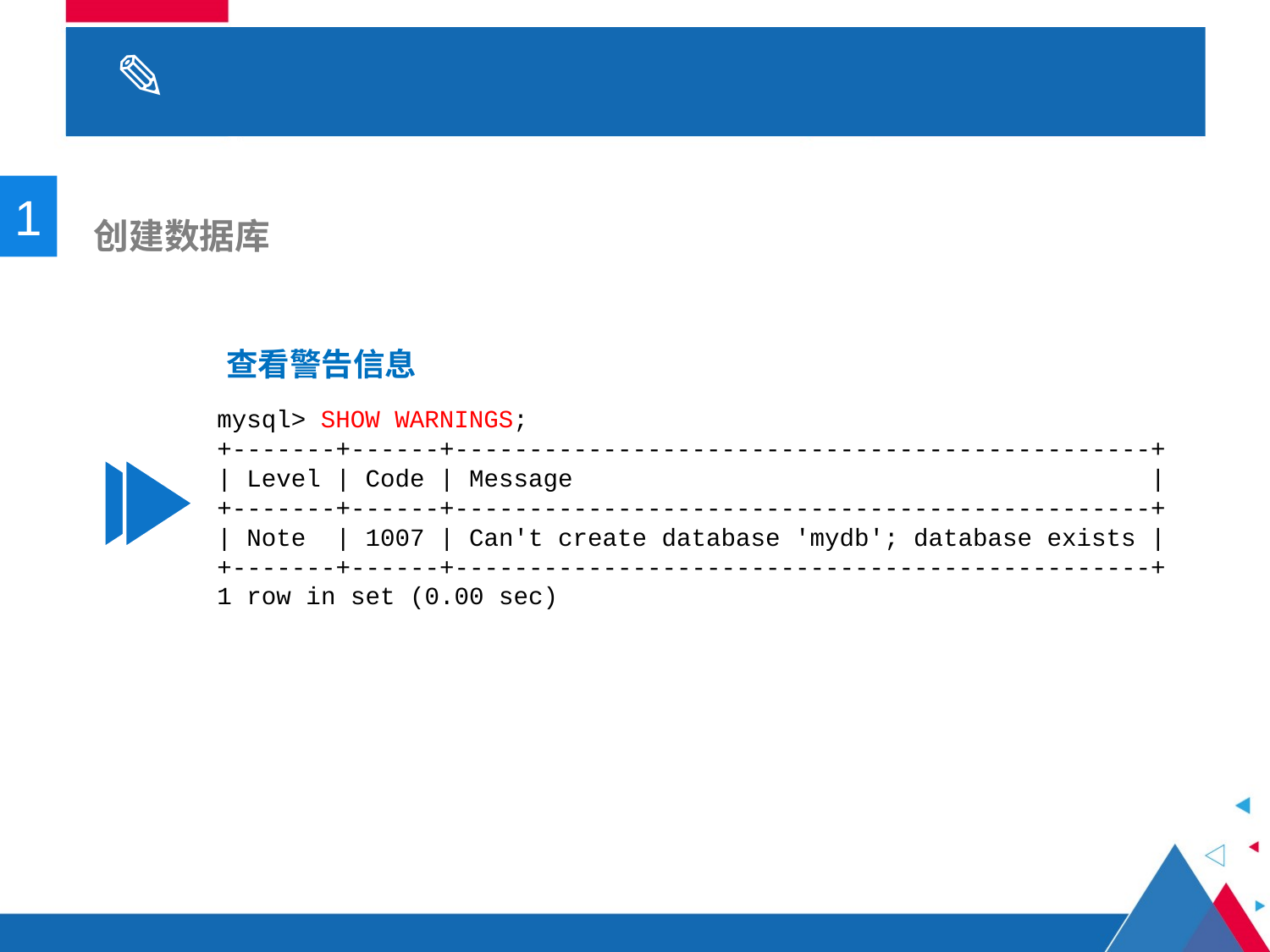

# 2.1 数据库操作

1
  创建数据库
查看警告信息
mysql> SHOW WARNINGS;
+-------+------+-----------------------------------------------+
| Level | Code | Message                                       |
+-------+------+-----------------------------------------------+
| Note  | 1007 | Can't create database 'mydb'; database exists |
+-------+------+-----------------------------------------------+
1 row in set (0.00 sec)